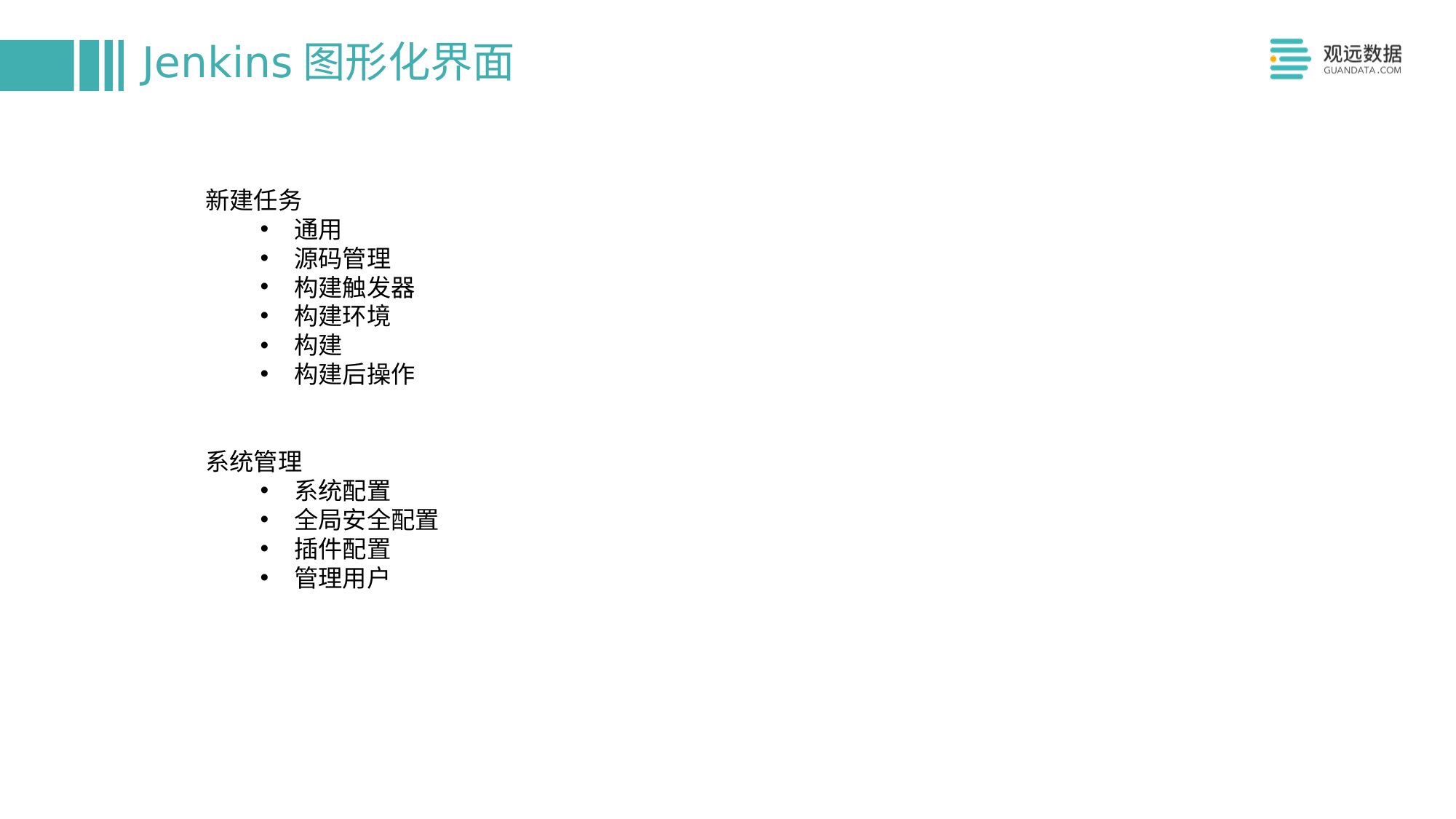

# Jenkins图形化界面
新建任务
通用
源码管理
构建触发器
构建环境
构建
构建后操作

系统管理
系统配置
全局安全配置
插件配置
管理用户